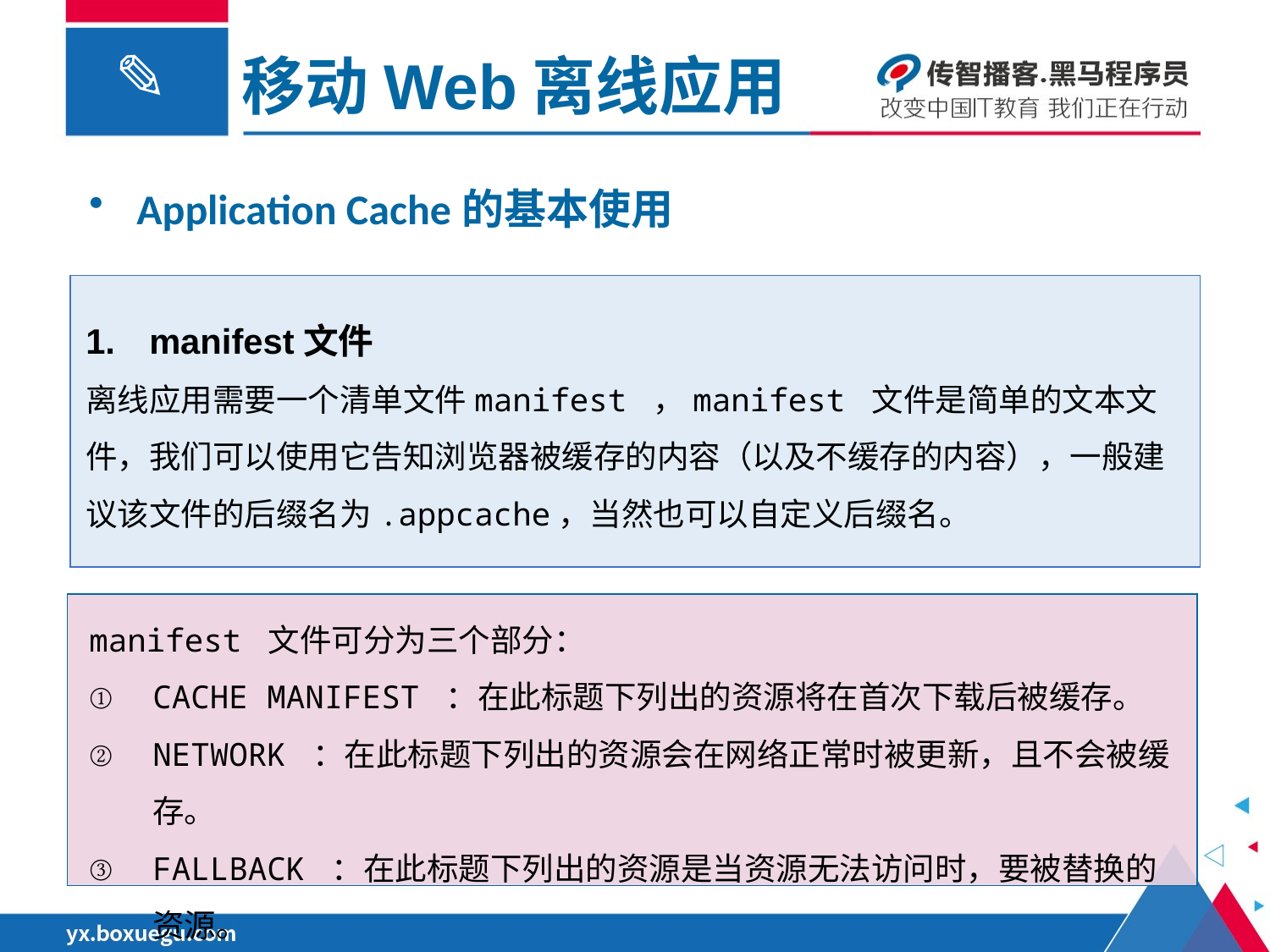

移动Web离线应用
Application Cache的基本使用

manifest文件
离线应用需要一个清单文件manifest ，manifest 文件是简单的文本文件，我们可以使用它告知浏览器被缓存的内容（以及不缓存的内容），一般建议该文件的后缀名为.appcache，当然也可以自定义后缀名。

manifest 文件可分为三个部分：
CACHE MANIFEST ：在此标题下列出的资源将在首次下载后被缓存。
NETWORK ：在此标题下列出的资源会在网络正常时被更新，且不会被缓存。
FALLBACK ：在此标题下列出的资源是当资源无法访问时，要被替换的资源。